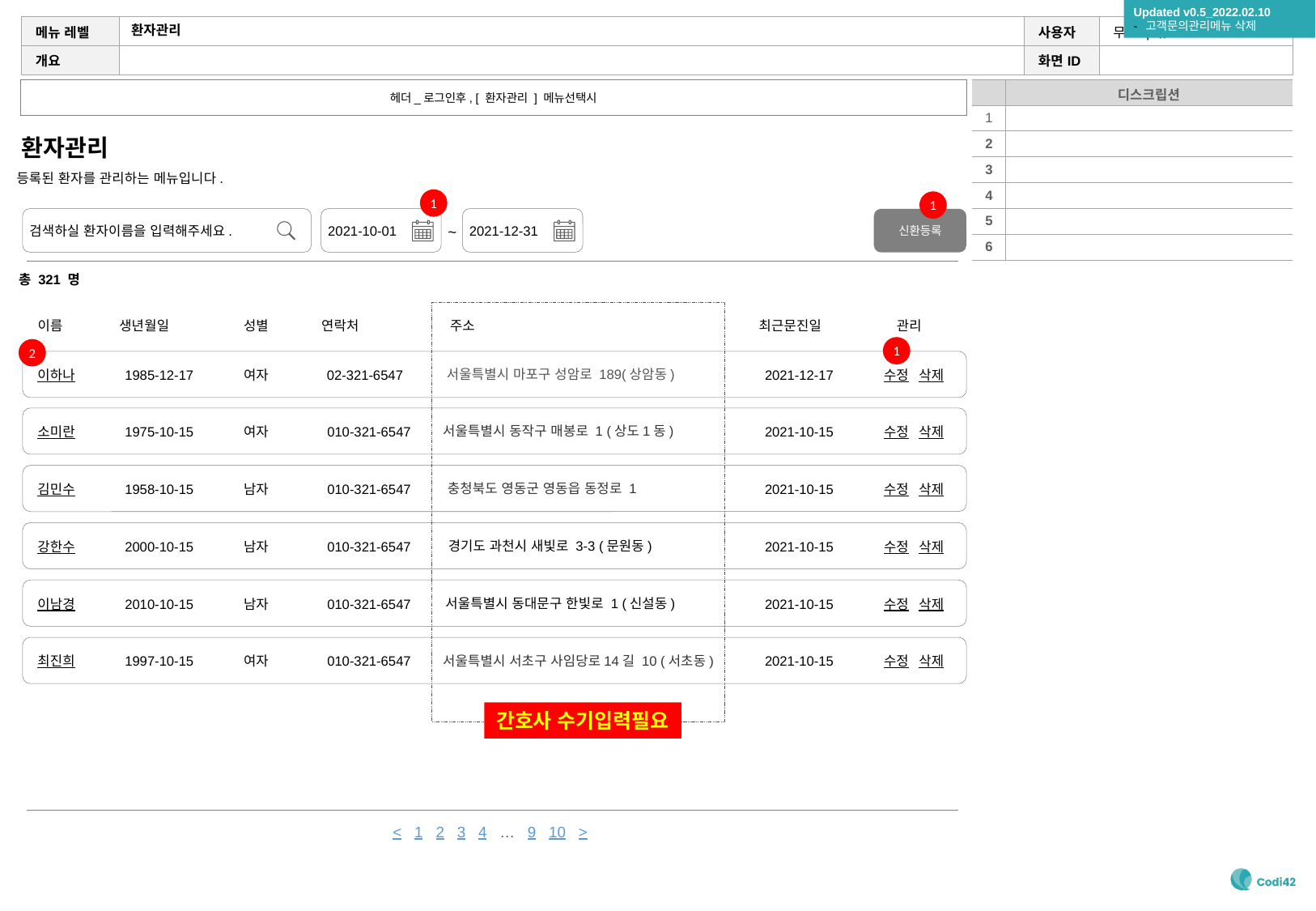

Updated v0.5_2022.02.10
고객문의관리메뉴 삭제
# 환자관리

헤더_로그인후, [ 환자관리 ] 메뉴선택시
|  | 디스크립션 |
| --- | --- |
| 1 |  |
| 2 |  |
| 3 |  |
| 4 |  |
| 5 |  |
| 6 |  |
환자관리
등록된 환자를 관리하는 메뉴입니다.
1
1
검색하실 환자이름을 입력해주세요.

2021-10-01

2021-12-31

~
신환등록
총 321 명

간호사 수기입력필요
이름
생년월일
성별
연락처
주소
최근문진일
관리
1
2

서울특별시 마포구 성암로 189(상암동)
이하나
1985-12-17
여자
02-321-6547
2021-12-17
수정
삭제

서울특별시 동작구 매봉로 1 (상도1동)
소미란
1975-10-15
여자
010-321-6547
2021-10-15
수정
삭제

충청북도 영동군 영동읍 동정로 1
김민수
1958-10-15
남자
010-321-6547
2021-10-15
수정
삭제

경기도 과천시 새빛로 3-3 (문원동)
강한수
2000-10-15
남자
010-321-6547
2021-10-15
수정
삭제

서울특별시 동대문구 한빛로 1 (신설동)
이남경
2010-10-15
남자
010-321-6547
2021-10-15
수정
삭제

서울특별시 서초구 사임당로14길 10 (서초동)
최진희
1997-10-15
여자
010-321-6547
2021-10-15
수정
삭제
<   1   2   3   4   …   9   10   >